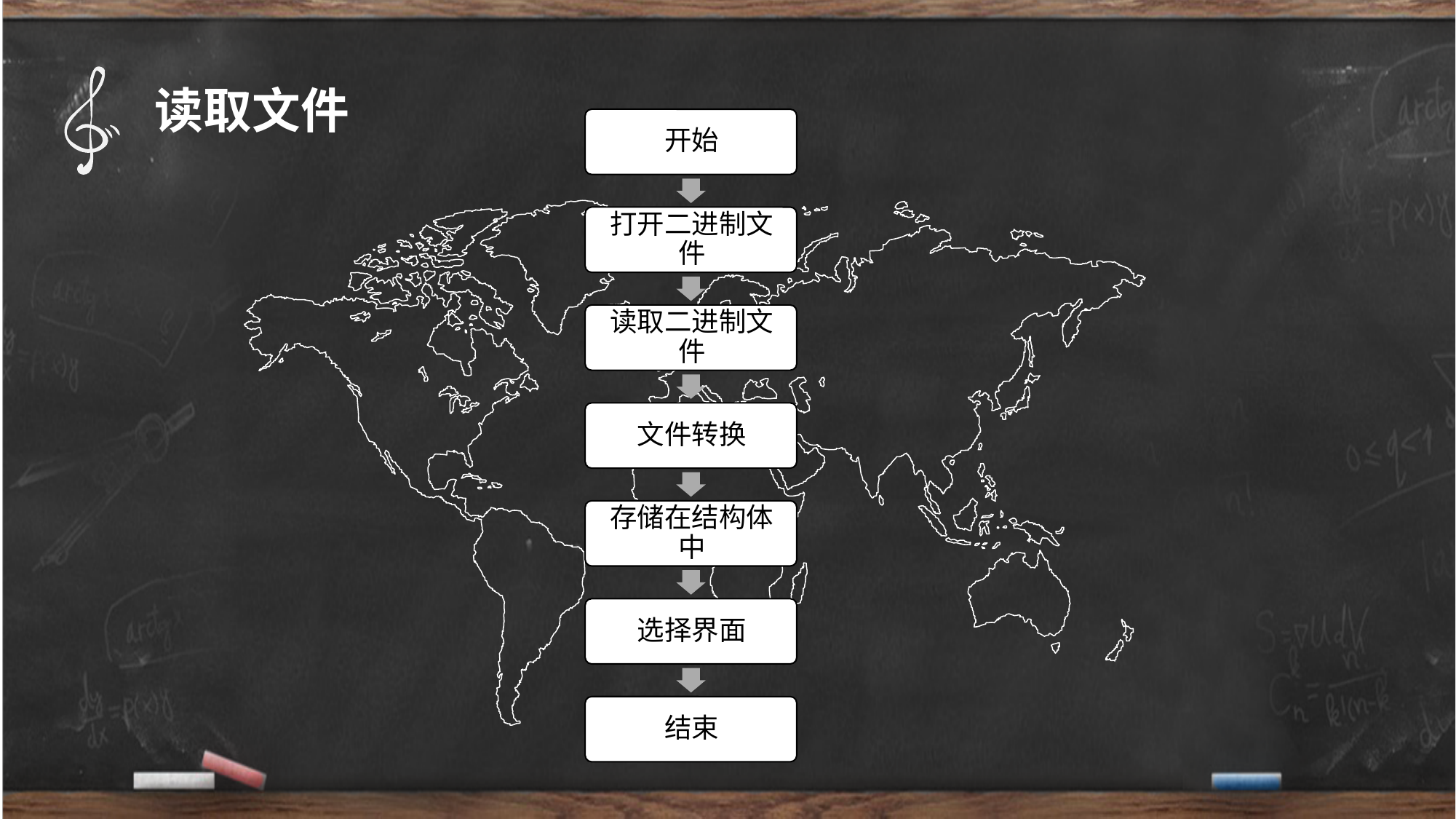

读取文件
开始

打开二进制文件

读取二进制文件

文件转换

存储在结构体中

选择界面

结束